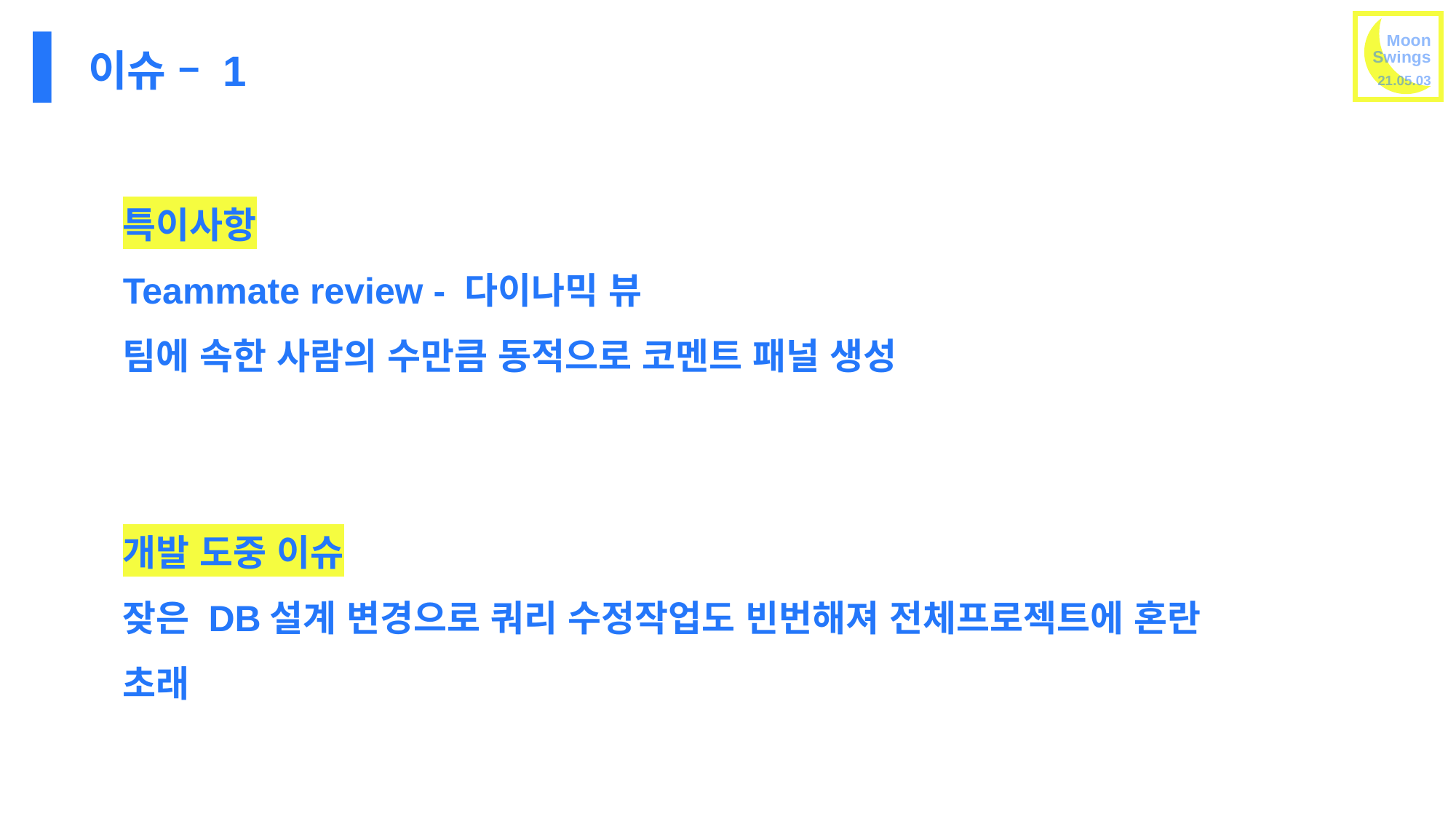

# 이슈 – 1
특이사항
Teammate review - 다이나믹 뷰
팀에 속한 사람의 수만큼 동적으로 코멘트 패널 생성

개발 도중 이슈
잦은 DB설계 변경으로 쿼리 수정작업도 빈번해져 전체프로젝트에 혼란 초래